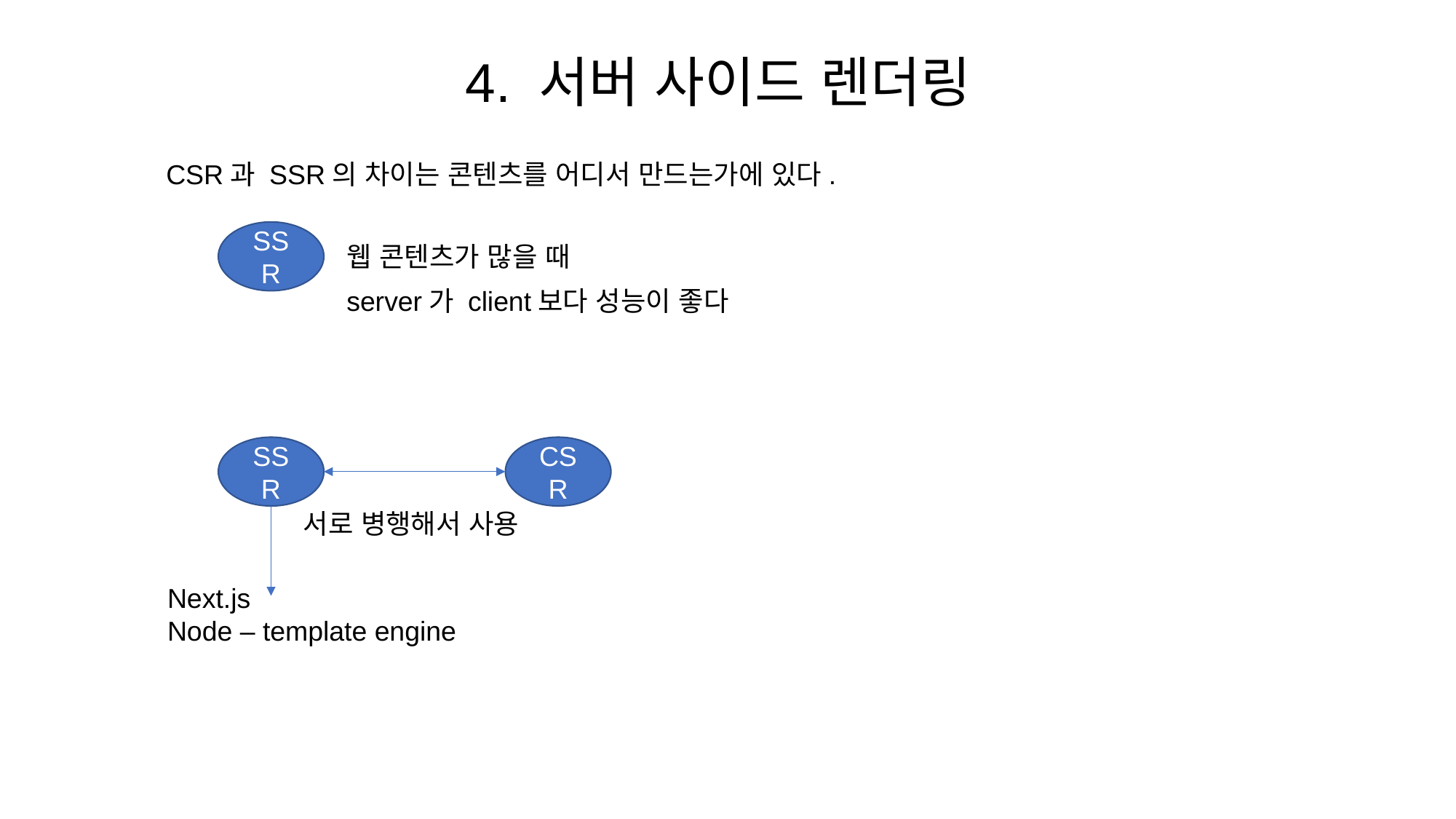

# 4. 서버 사이드 렌더링
CSR과 SSR의 차이는 콘텐츠를 어디서 만드는가에 있다.
SSR
웹 콘텐츠가 많을 때
server가 client보다 성능이 좋다
SSR
CSR
서로 병행해서 사용
Next.js
Node – template engine